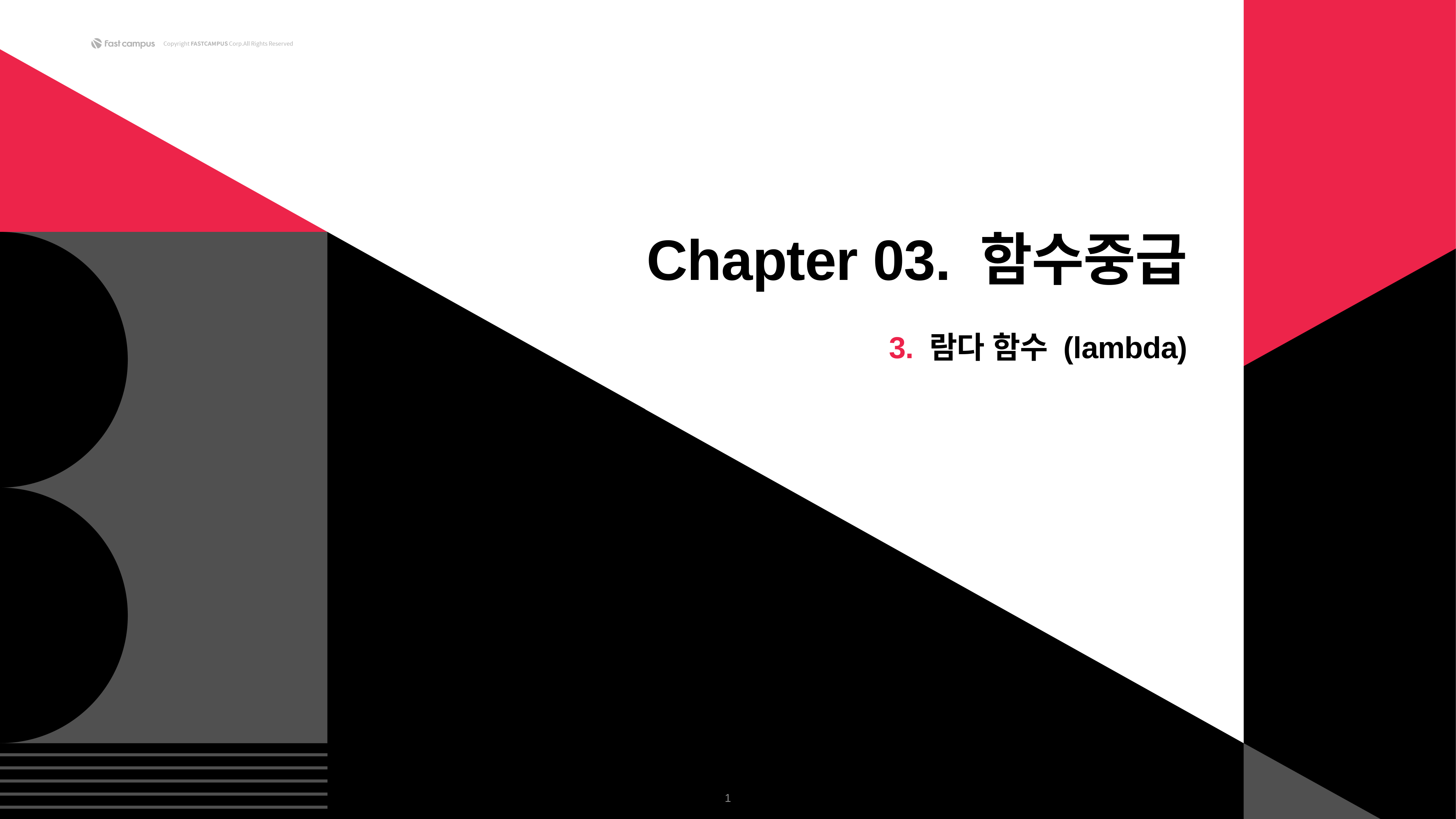

Chapter 03. 함수중급

3. 람다 함수 (lambda)
1